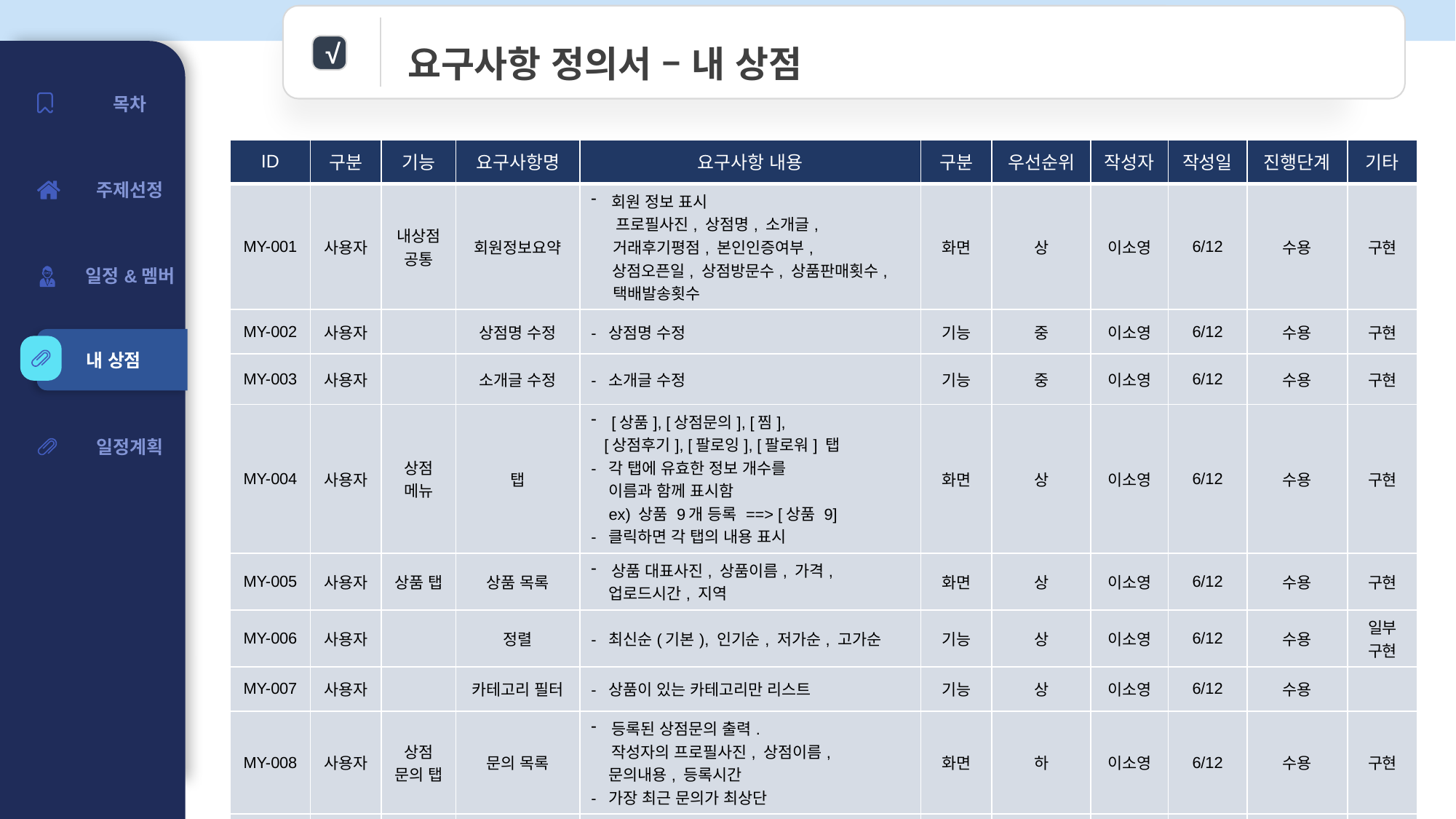

요구사항 정의서 – 내 상점
√

| 목차 |
| --- |
| 주제선정 |
| 일정&멤버 |
| CONTENTS |
| 일정계획 |
|  |
|  |
|  |
|  |

| ID | 구분 | 기능 | 요구사항명 | 요구사항 내용 | 구분 | 우선순위 | 작성자 | 작성일 | 진행단계 | 기타 |
| --- | --- | --- | --- | --- | --- | --- | --- | --- | --- | --- |
| MY-001 | 사용자 | 내상점 공통 | 회원정보요약 | 회원 정보 표시 프로필사진, 상점명, 소개글, 거래후기평점, 본인인증여부, 상점오픈일, 상점방문수, 상품판매횟수, 택배발송횟수 | 화면 | 상 | 이소영 | 6/12 | 수용 | 구현 |
| MY-002 | 사용자 |  | 상점명 수정 | - 상점명 수정 | 기능 | 중 | 이소영 | 6/12 | 수용 | 구현 |
| MY-003 | 사용자 |  | 소개글 수정 | - 소개글 수정 | 기능 | 중 | 이소영 | 6/12 | 수용 | 구현 |
| MY-004 | 사용자 | 상점 메뉴 | 탭 | [상품], [상점문의], [찜], [상점후기], [팔로잉], [팔로워] 탭 - 각 탭에 유효한 정보 개수를 이름과 함께 표시함 ex) 상품 9개 등록 ==> [상품 9] - 클릭하면 각 탭의 내용 표시 | 화면 | 상 | 이소영 | 6/12 | 수용 | 구현 |
| MY-005 | 사용자 | 상품 탭 | 상품 목록 | 상품 대표사진, 상품이름, 가격, 업로드시간, 지역 | 화면 | 상 | 이소영 | 6/12 | 수용 | 구현 |
| MY-006 | 사용자 |  | 정렬 | - 최신순(기본), 인기순, 저가순, 고가순 | 기능 | 상 | 이소영 | 6/12 | 수용 | 일부 구현 |
| MY-007 | 사용자 |  | 카테고리 필터 | - 상품이 있는 카테고리만 리스트 | 기능 | 상 | 이소영 | 6/12 | 수용 |  |
| MY-008 | 사용자 | 상점 문의 탭 | 문의 목록 | 등록된 상점문의 출력. 작성자의 프로필사진, 상점이름, 문의내용, 등록시간 - 가장 최근 문의가 최상단 | 화면 | 하 | 이소영 | 6/12 | 수용 | 구현 |
| MY-009 | 사용자 |  | 문의 입력 | - 상품문의(100자) 입력칸, 등록버튼 | 기능/화면 | 하 | 이소영 | 6/12 | 수용 | 구현 |

내 상점